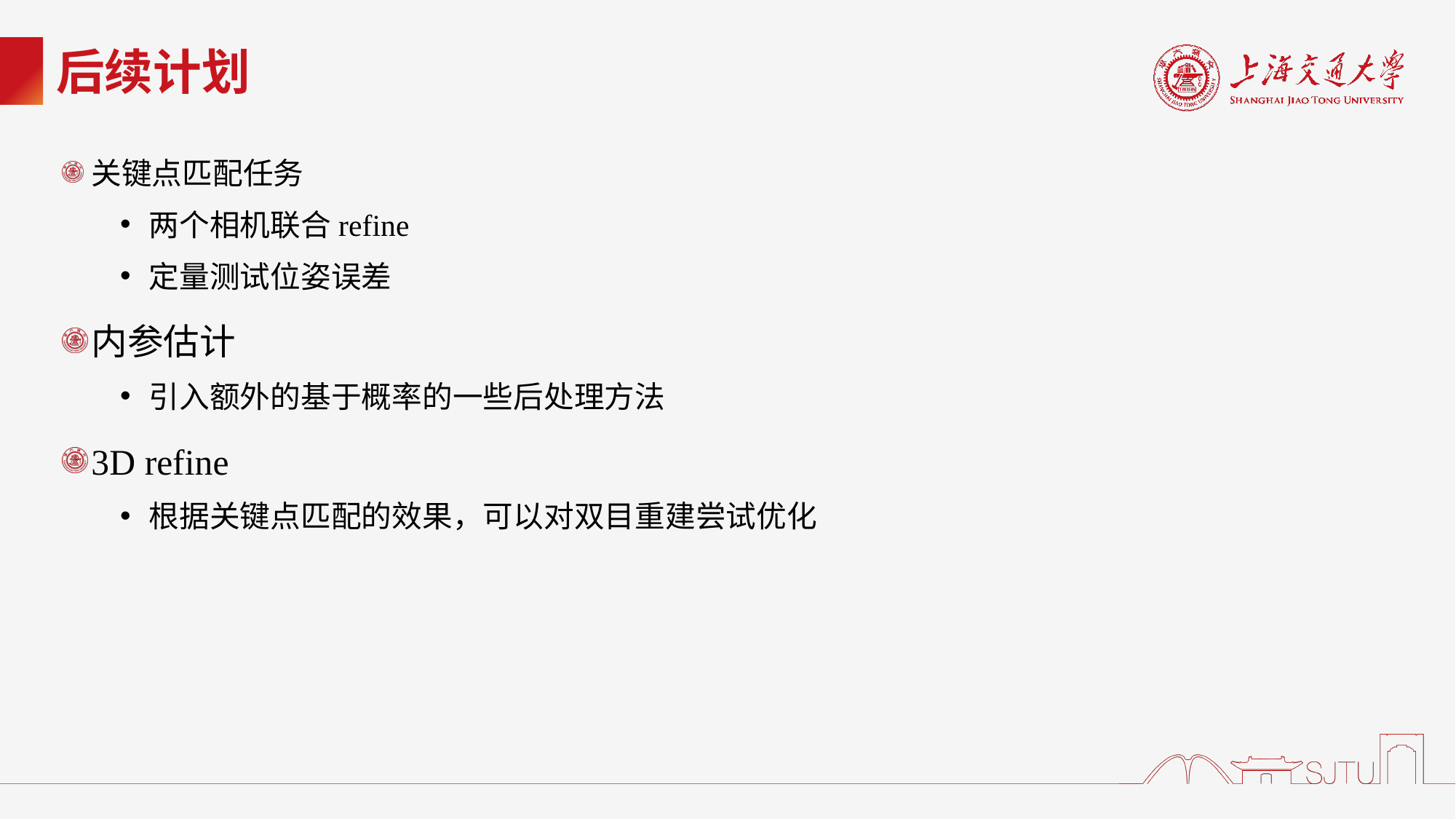

# 后续计划
关键点匹配任务
两个相机联合refine
定量测试位姿误差
内参估计
引入额外的基于概率的一些后处理方法
3D refine
根据关键点匹配的效果，可以对双目重建尝试优化